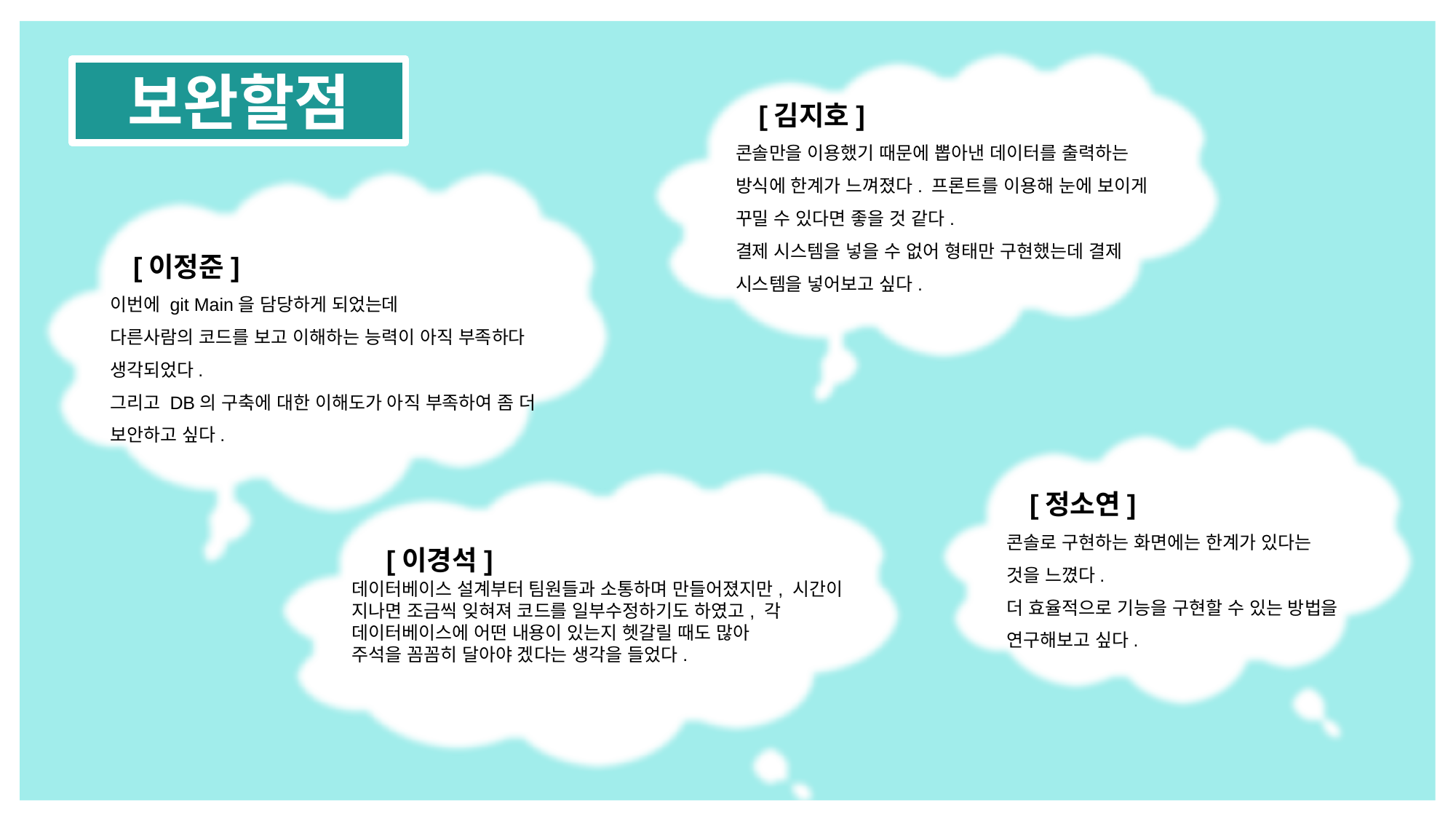

보완할점
   [김지호]
콘솔만을 이용했기 때문에 뽑아낸 데이터를 출력하는 방식에 한계가 느껴졌다. 프론트를 이용해 눈에 보이게 꾸밀 수 있다면 좋을 것 같다.
결제 시스템을 넣을 수 없어 형태만 구현했는데 결제 시스템을 넣어보고 싶다.

   [이정준]
이번에 git Main을 담당하게 되었는데
다른사람의 코드를 보고 이해하는 능력이 아직 부족하다
생각되었다.
그리고 DB의 구축에 대한 이해도가 아직 부족하여 좀 더 보안하고 싶다.

   [정소연]
콘솔로 구현하는 화면에는 한계가 있다는
것을 느꼈다.
더 효율적으로 기능을 구현할 수 있는 방법을
연구해보고 싶다.
   [이경석]
데이터베이스 설계부터 팀원들과 소통하며 만들어졌지만, 시간이 지나면 조금씩 잊혀져 코드를 일부수정하기도 하였고, 각 데이터베이스에 어떤 내용이 있는지 헷갈릴 때도 많아
주석을 꼼꼼히 달아야 겠다는 생각을 들었다.